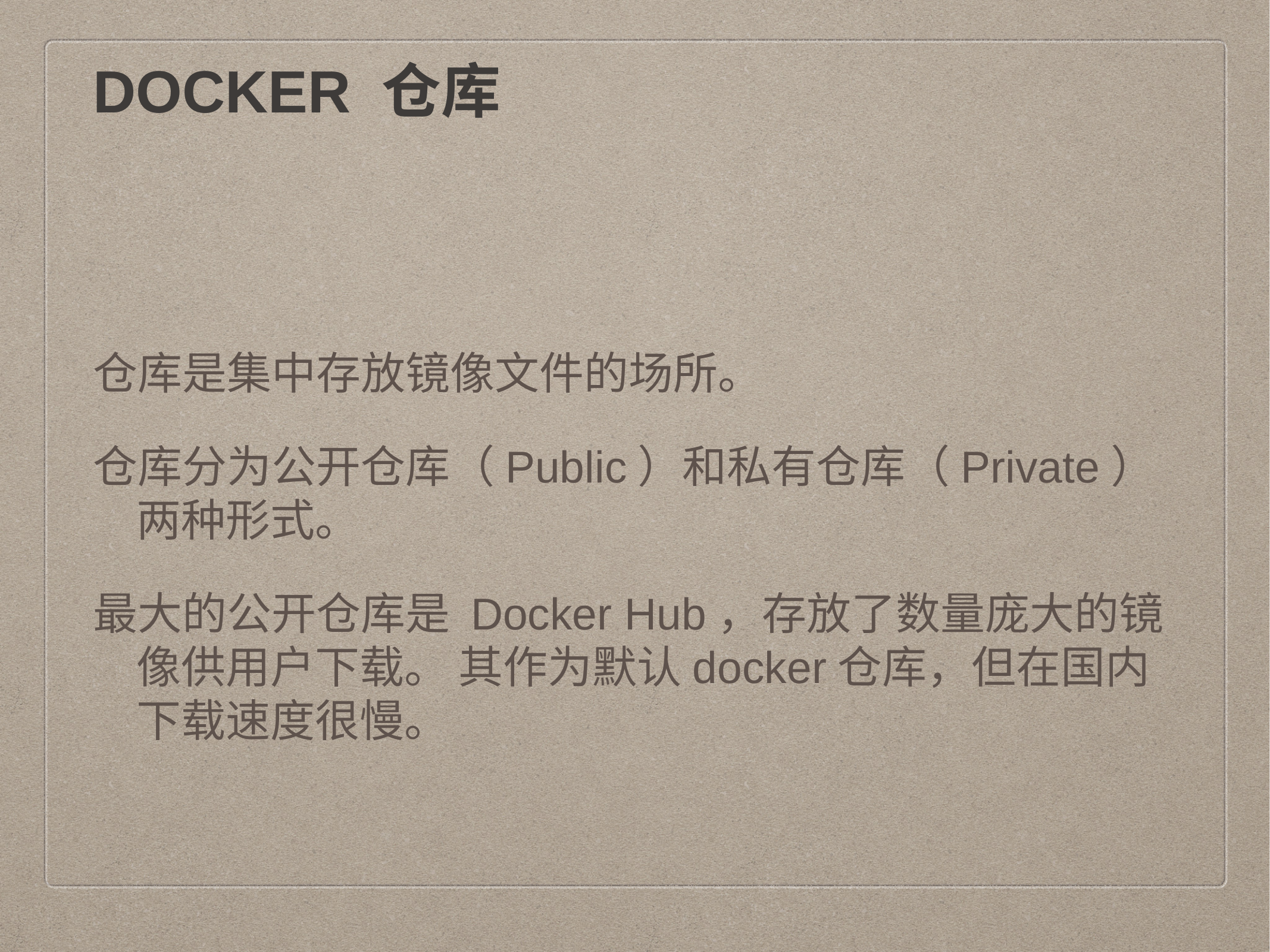

# DOCKER 仓库
仓库是集中存放镜像文件的场所。
仓库分为公开仓库（Public）和私有仓库（Private）两种形式。
最大的公开仓库是 Docker Hub，存放了数量庞大的镜像供用户下载。 其作为默认docker仓库，但在国内下载速度很慢。